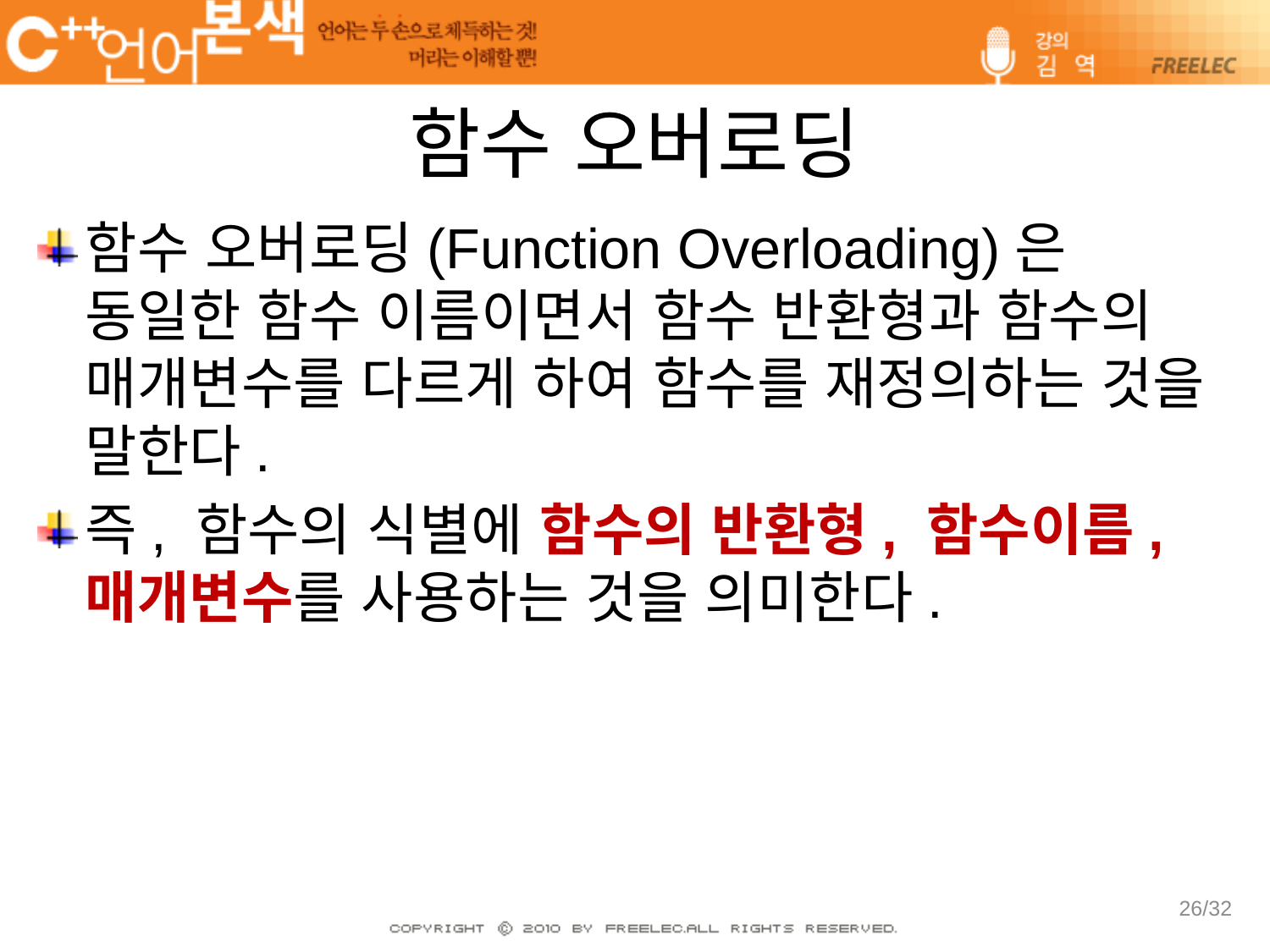

# 함수 오버로딩
함수 오버로딩(Function Overloading)은 동일한 함수 이름이면서 함수 반환형과 함수의 매개변수를 다르게 하여 함수를 재정의하는 것을 말한다.
즉, 함수의 식별에 함수의 반환형, 함수이름, 매개변수를 사용하는 것을 의미한다.
26/32